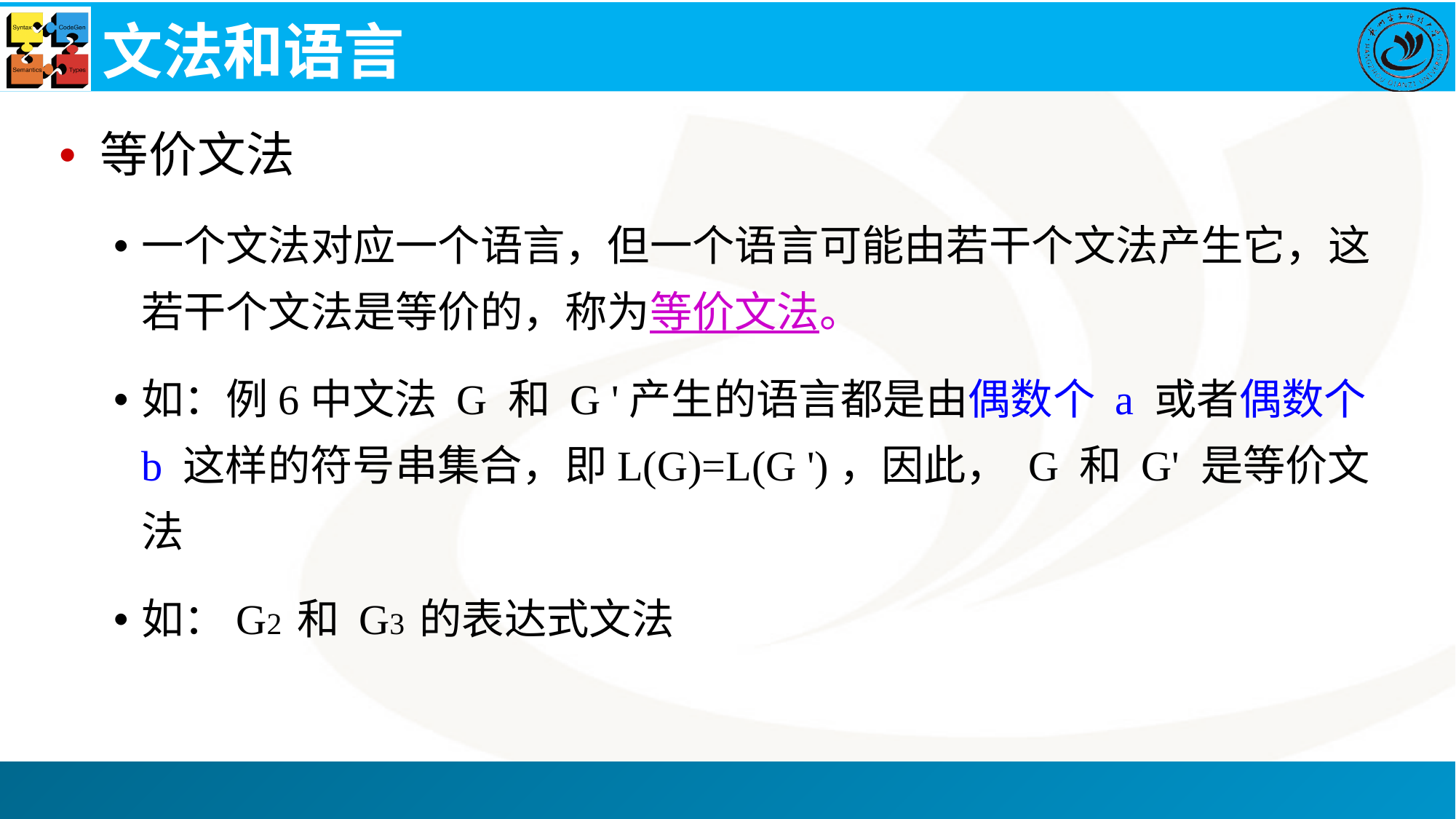

# 文法和语言
等价文法
一个文法对应一个语言，但一个语言可能由若干个文法产生它，这若干个文法是等价的，称为等价文法。
如：例6中文法 G 和 G '产生的语言都是由偶数个 a 或者偶数个 b 这样的符号串集合，即L(G)=L(G ')，因此， G 和 G' 是等价文法
如：G2 和 G3 的表达式文法
43